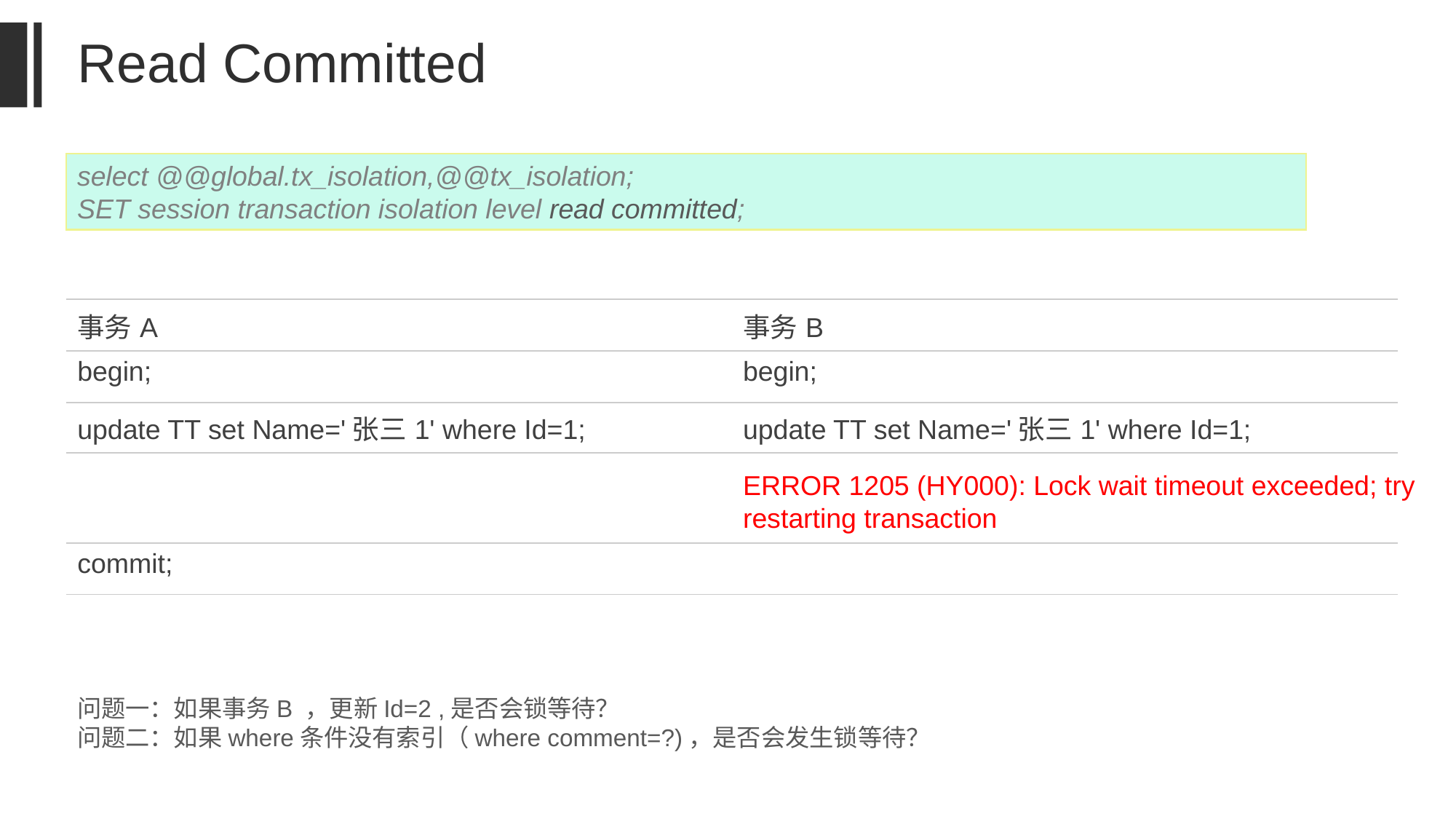

# Read Committed
select @@global.tx_isolation,@@tx_isolation;
SET session transaction isolation level read committed;
| 事务A | 事务B |
| --- | --- |
| begin; | begin; |
| update TT set Name='张三1' where Id=1; | update TT set Name='张三1' where Id=1; |
|  |  |
| commit; |  |

ERROR 1205 (HY000): Lock wait timeout exceeded; try restarting transaction
问题一：如果事务B ，更新Id=2 ,是否会锁等待？
问题二：如果where条件没有索引（where comment=?)，是否会发生锁等待？